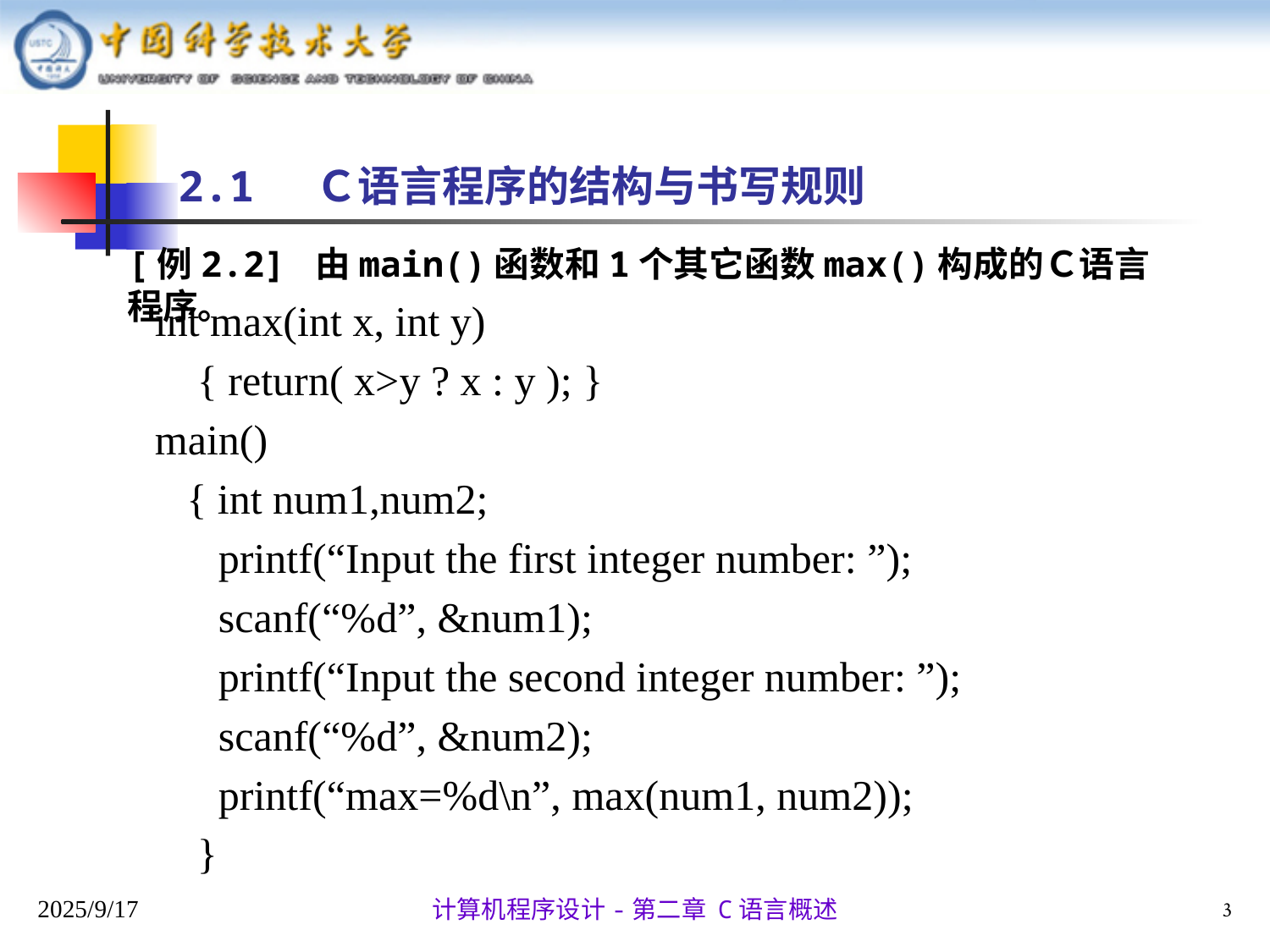

# 2.1  Ｃ语言程序的结构与书写规则

int max(int x, int y)
    { return( x>y ? x : y ); }
main()
   { int num1,num2;
      printf(“Input the first integer number: ”);
      scanf(“%d”, &num1);
      printf(“Input the second integer number: ”);
      scanf(“%d”, &num2);
      printf(“max=%d\n”, max(num1, num2));
    }
[例2.2] 由main()函数和1个其它函数max()构成的Ｃ语言程序。
2025/9/17
3
计算机程序设计-第二章 C语言概述